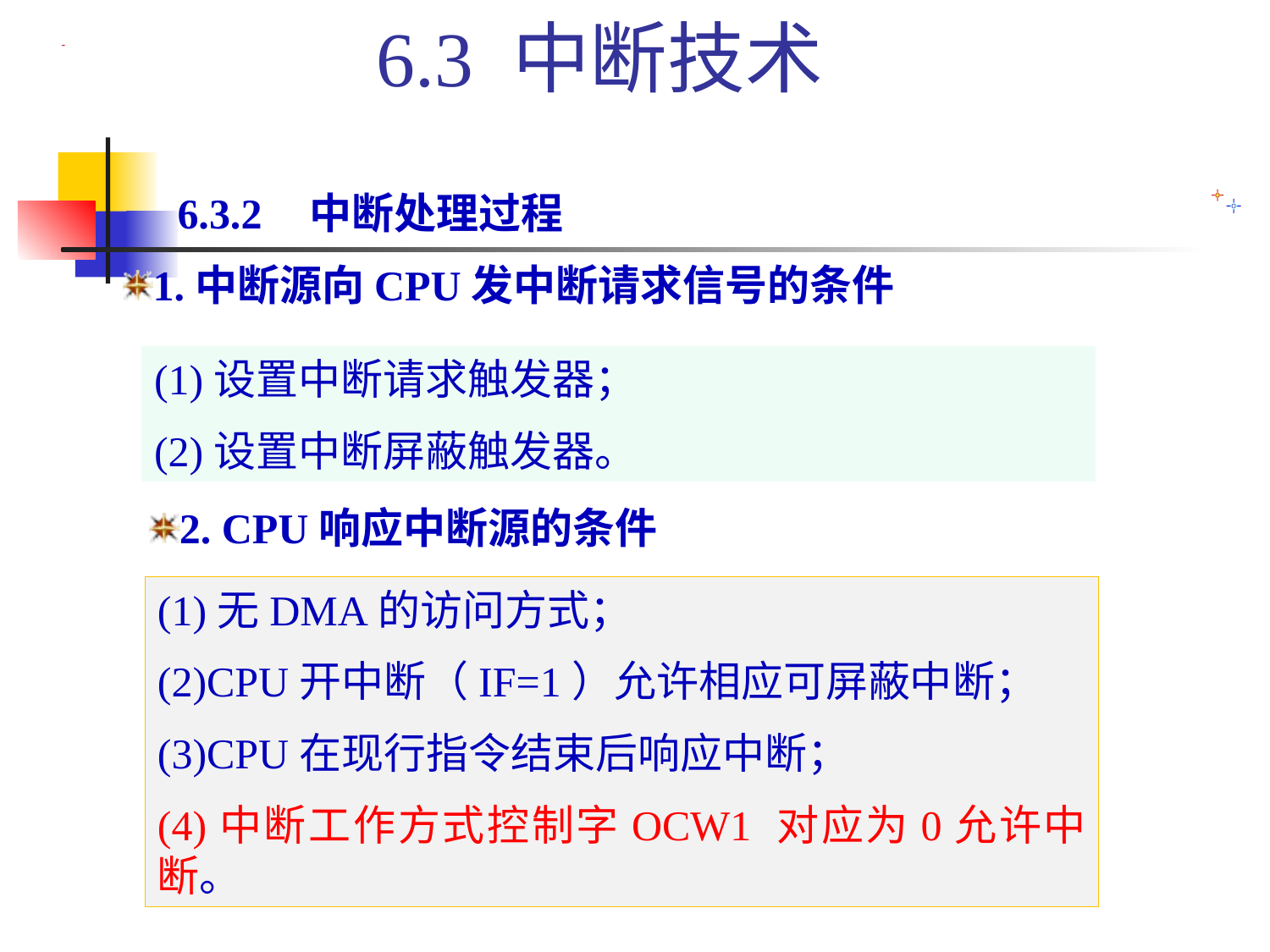

6.3 中断技术
6.3.2  中断处理过程
1.中断源向CPU发中断请求信号的条件
(1)设置中断请求触发器；
(2)设置中断屏蔽触发器。
2. CPU响应中断源的条件
(1)无DMA的访问方式；
(2)CPU开中断（IF=1）允许相应可屏蔽中断；
(3)CPU在现行指令结束后响应中断；
(4)中断工作方式控制字OCW1 对应为0允许中断。